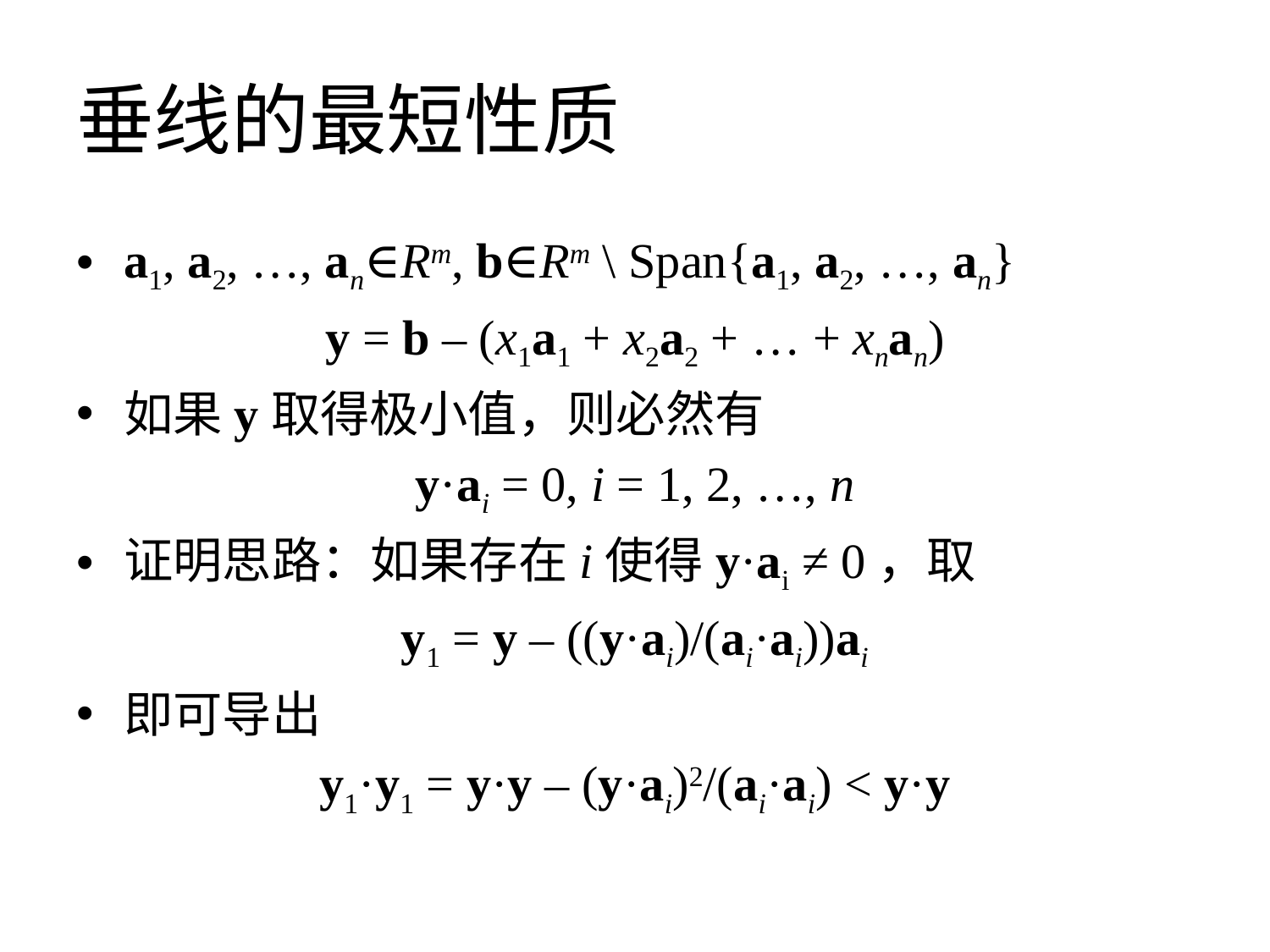

# 垂线的最短性质
a1, a2, …, an∈Rm, b∈Rm \ Span{a1, a2, …, an}
y = b – (x1a1 + x2a2 + … + xnan)
如果y取得极小值，则必然有
y·ai = 0, i = 1, 2, …, n
证明思路：如果存在i使得y·ai ≠ 0，取
y1 = y – ((y·ai)/(ai·ai))ai
即可导出
y1·y1 = y·y – (y·ai)2/(ai·ai) < y·y